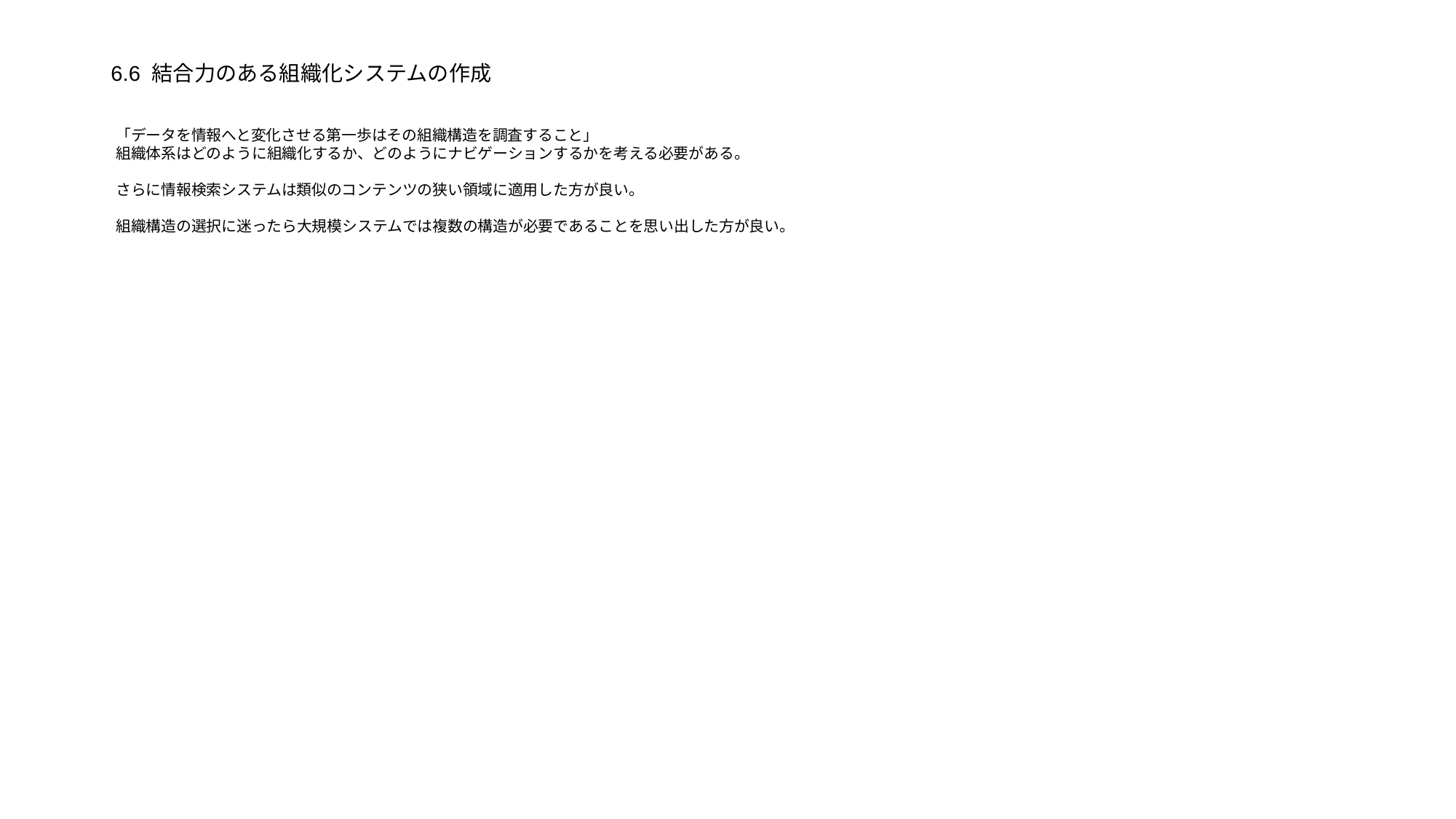

# 6.6 結合力のある組織化システムの作成
「データを情報へと変化させる第一歩はその組織構造を調査すること」
組織体系はどのように組織化するか、どのようにナビゲーションするかを考える必要がある。

さらに情報検索システムは類似のコンテンツの狭い領域に適用した方が良い。

組織構造の選択に迷ったら大規模システムでは複数の構造が必要であることを思い出した方が良い。